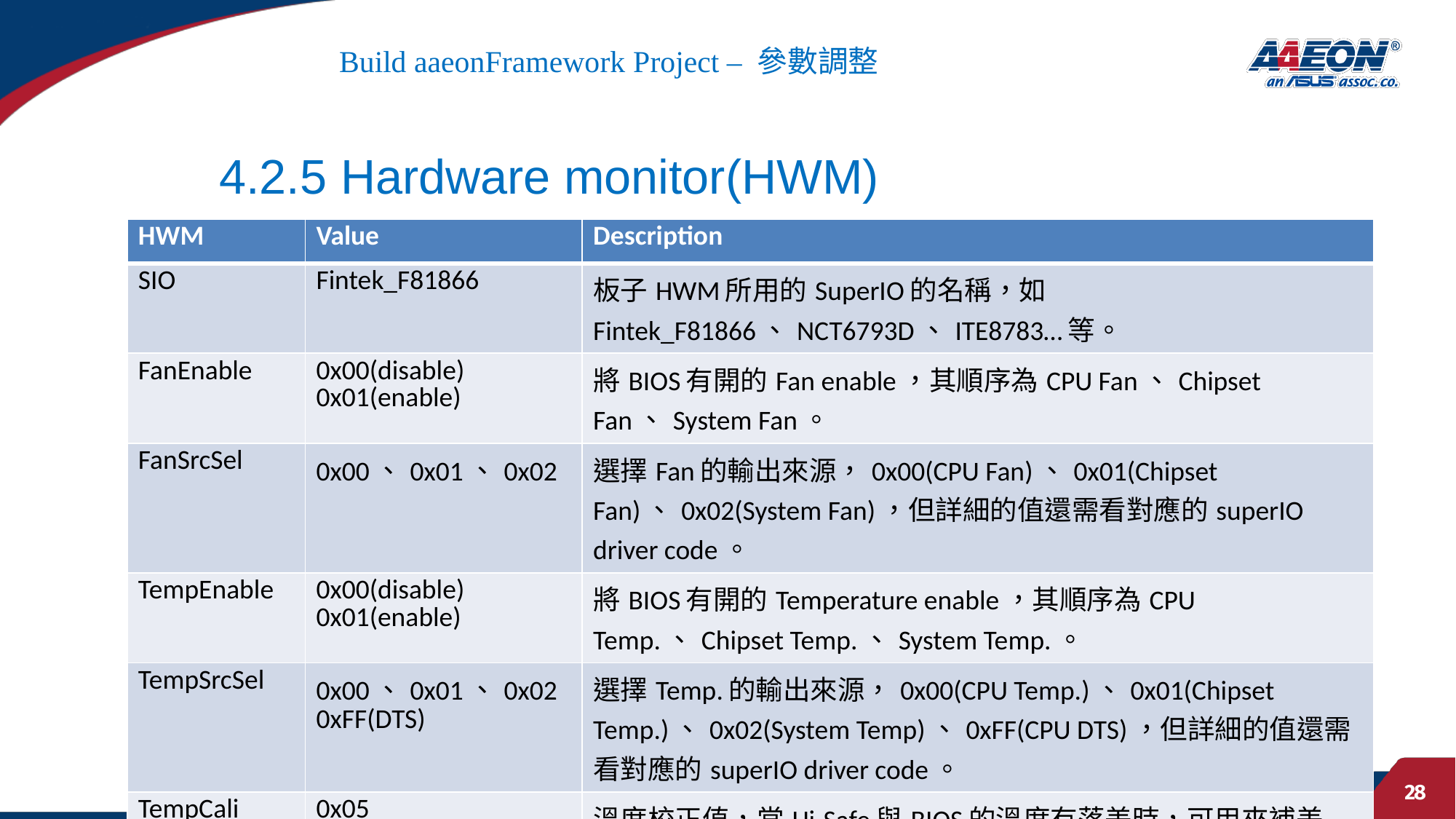

# Build aaeonFramework Project – 參數調整
4.2.5 Hardware monitor(HWM)

| HWM | Value | Description |
| --- | --- | --- |
| SIO | Fintek\_F81866 | 板子HWM所用的SuperIO的名稱，如Fintek\_F81866、NCT6793D、ITE8783…等。 |
| FanEnable | 0x00(disable) 0x01(enable) | 將BIOS有開的Fan enable，其順序為CPU Fan、Chipset Fan、System Fan。 |
| FanSrcSel | 0x00、0x01、0x02 | 選擇Fan的輸出來源，0x00(CPU Fan)、0x01(Chipset Fan)、0x02(System Fan)，但詳細的值還需看對應的superIO driver code。 |
| TempEnable | 0x00(disable) 0x01(enable) | 將BIOS有開的Temperature enable，其順序為CPU Temp.、Chipset Temp.、System Temp.。 |
| TempSrcSel | 0x00、0x01、0x02 0xFF(DTS) | 選擇Temp.的輸出來源，0x00(CPU Temp.)、0x01(Chipset Temp.)、0x02(System Temp)、0xFF(CPU DTS)，但詳細的值還需看對應的superIO driver code。 |
| TempCali | 0x05 | 溫度校正值，當Hi-Safe與BIOS的溫度有落差時，可用來補差值，但只適用於BIOS溫度大於Hi-Safe溫度時，反之，不適用。 |
28